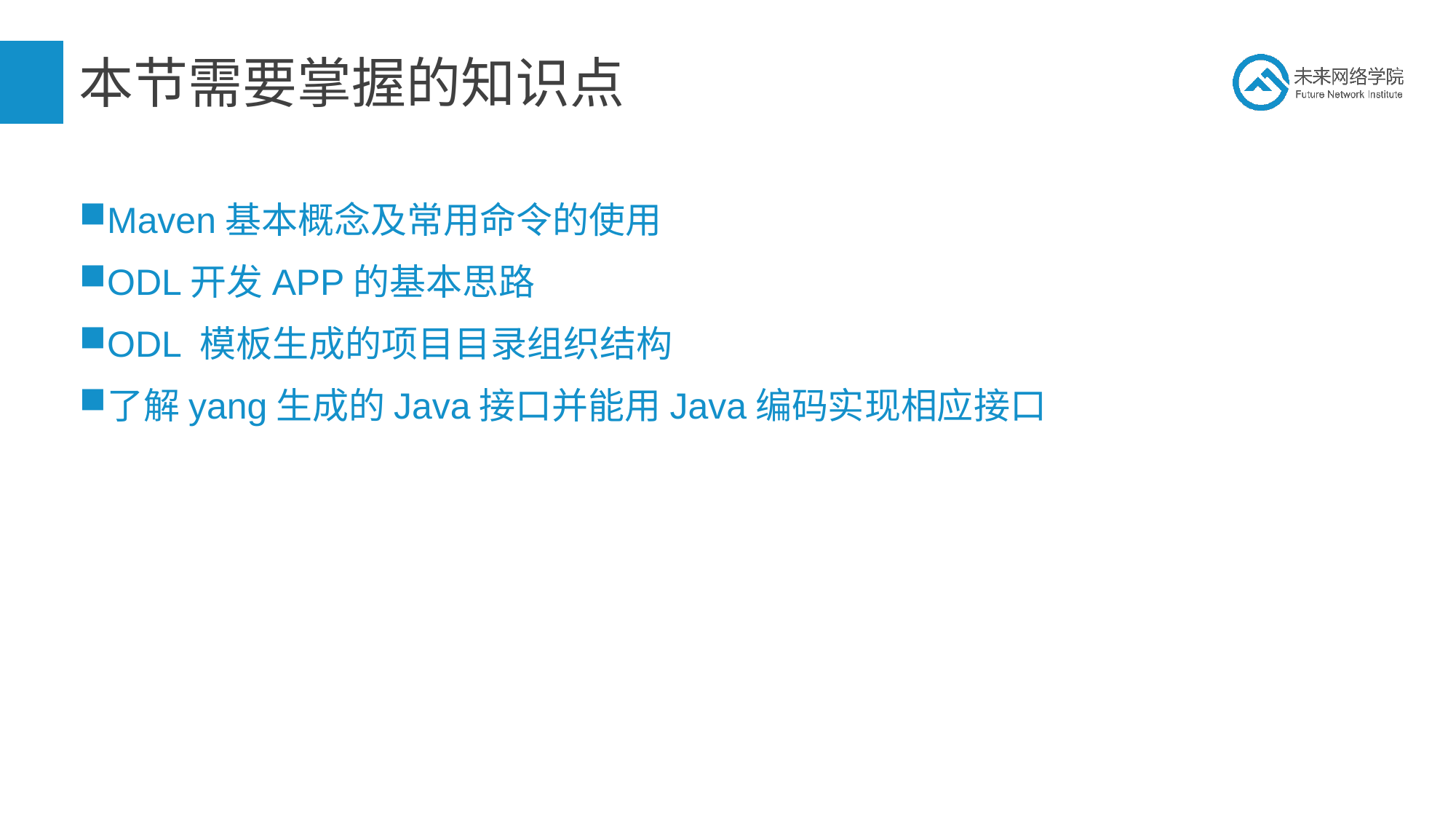

# 本节需要掌握的知识点
Maven基本概念及常用命令的使用
ODL开发APP的基本思路
ODL 模板生成的项目目录组织结构
了解yang生成的Java接口并能用Java编码实现相应接口